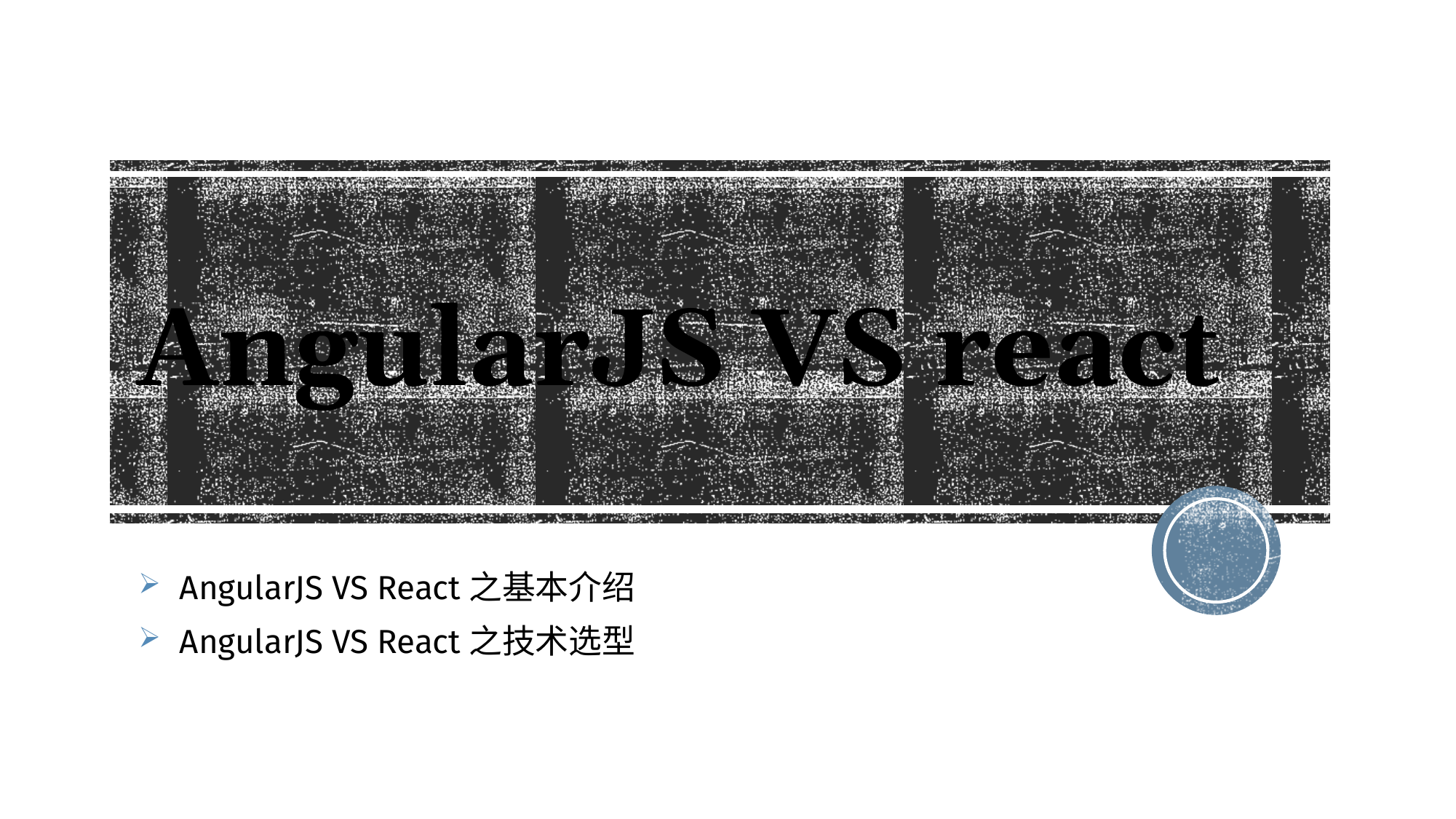

# AngularJS VS react
AngularJS VS React之基本介绍
AngularJS VS React之技术选型